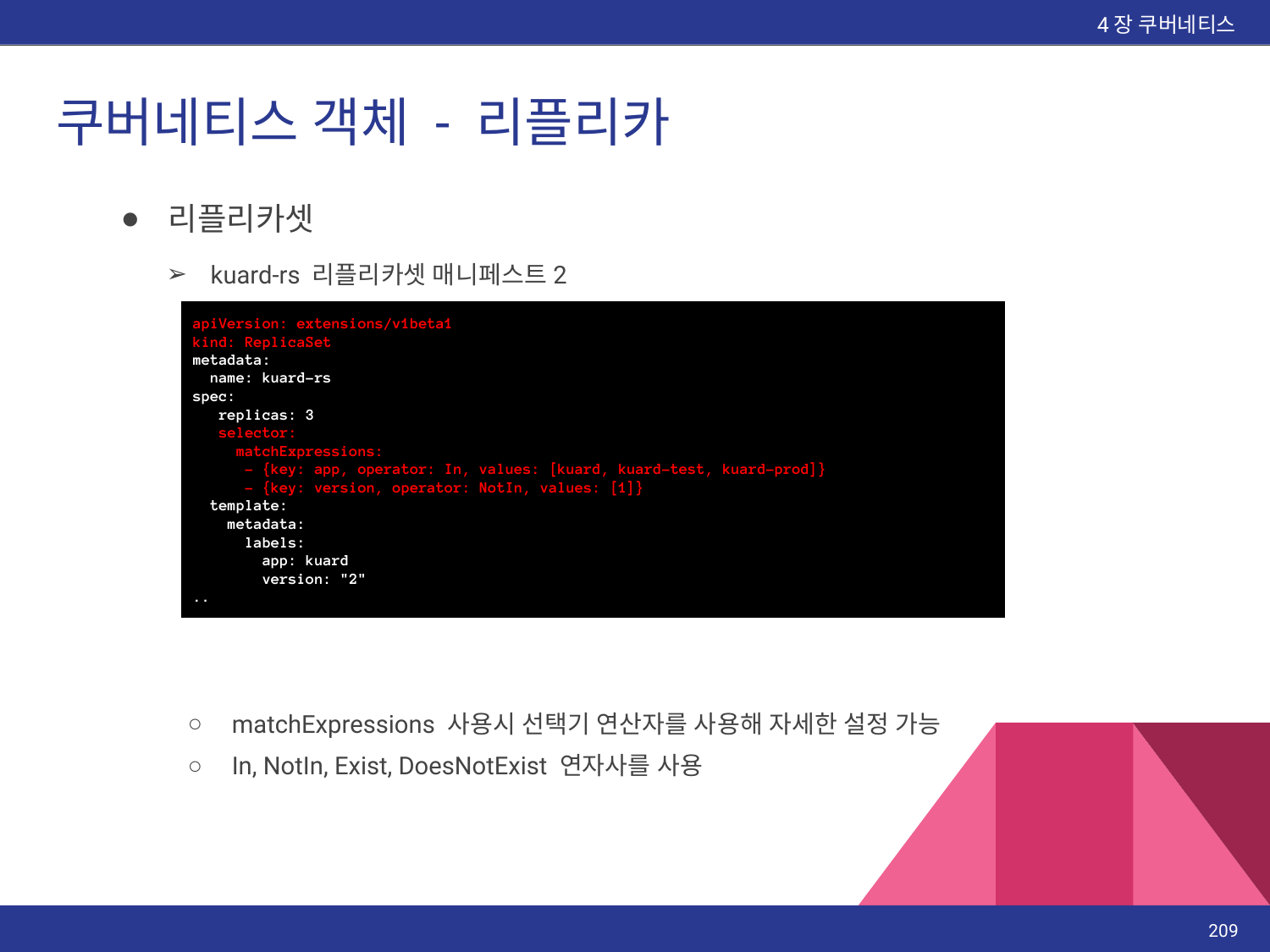

4장 쿠버네티스

# 쿠버네티스 객체 - 리플리카
리플리카셋
kuard-rs 리플리카셋 매니페스트2
| apiVersion: extensions/v1beta1 kind: ReplicaSet metadata: name: kuard-rs spec: replicas: 3 selector: matchExpressions: - {key: app, operator: In, values: [kuard, kuard-test, kuard-prod]} - {key: version, operator: NotIn, values: [1]} template: metadata: labels: app: kuard version: "2" .. |
| --- |
matchExpressions 사용시 선택기 연산자를 사용해 자세한 설정 가능
In, NotIn, Exist, DoesNotExist 연자사를 사용
209